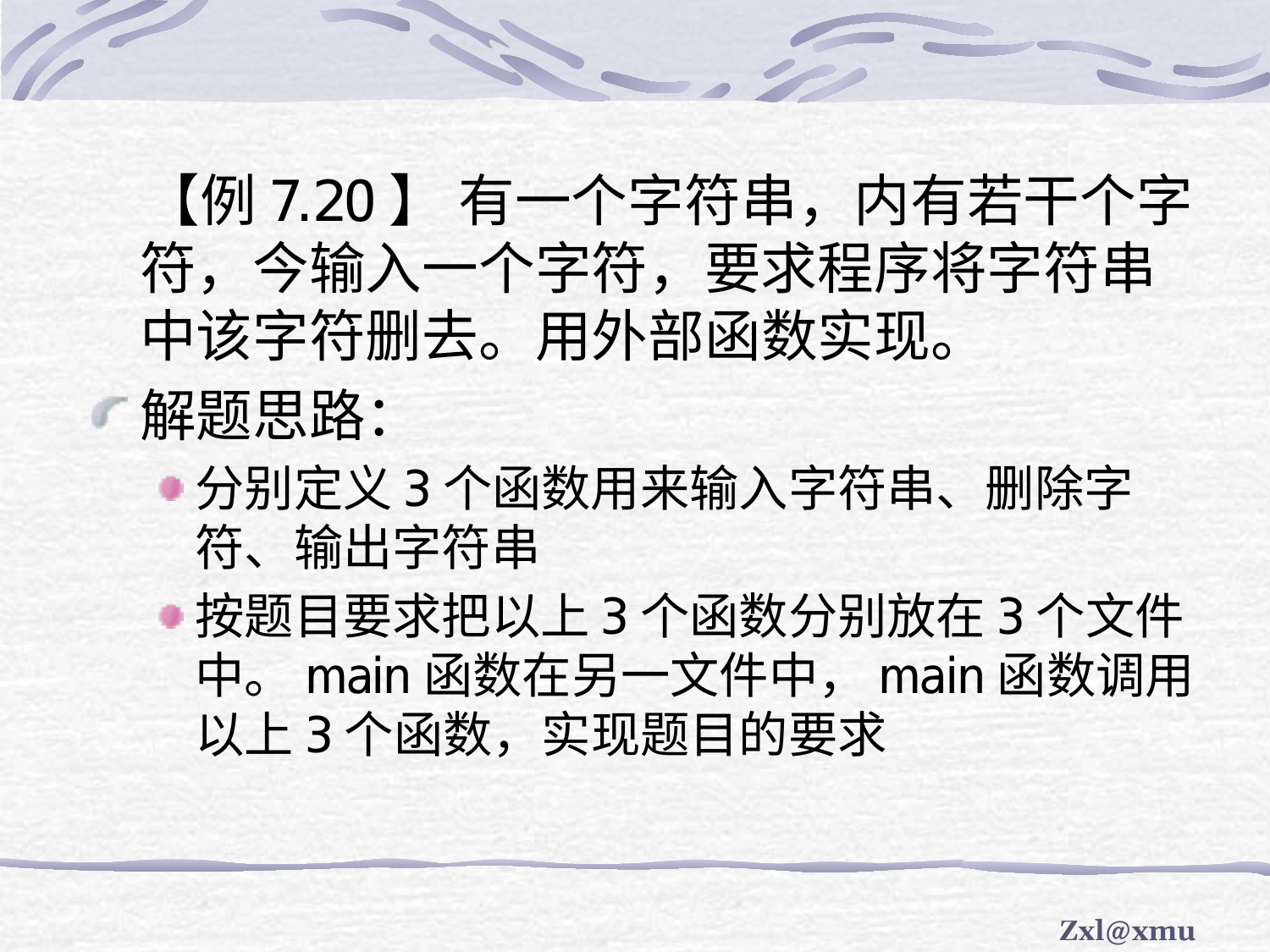

【例7.20】 有一个字符串，内有若干个字符，今输入一个字符，要求程序将字符串中该字符删去。用外部函数实现。
解题思路：
分别定义3个函数用来输入字符串、删除字符、输出字符串
按题目要求把以上3个函数分别放在3个文件中。main函数在另一文件中，main函数调用以上3个函数，实现题目的要求